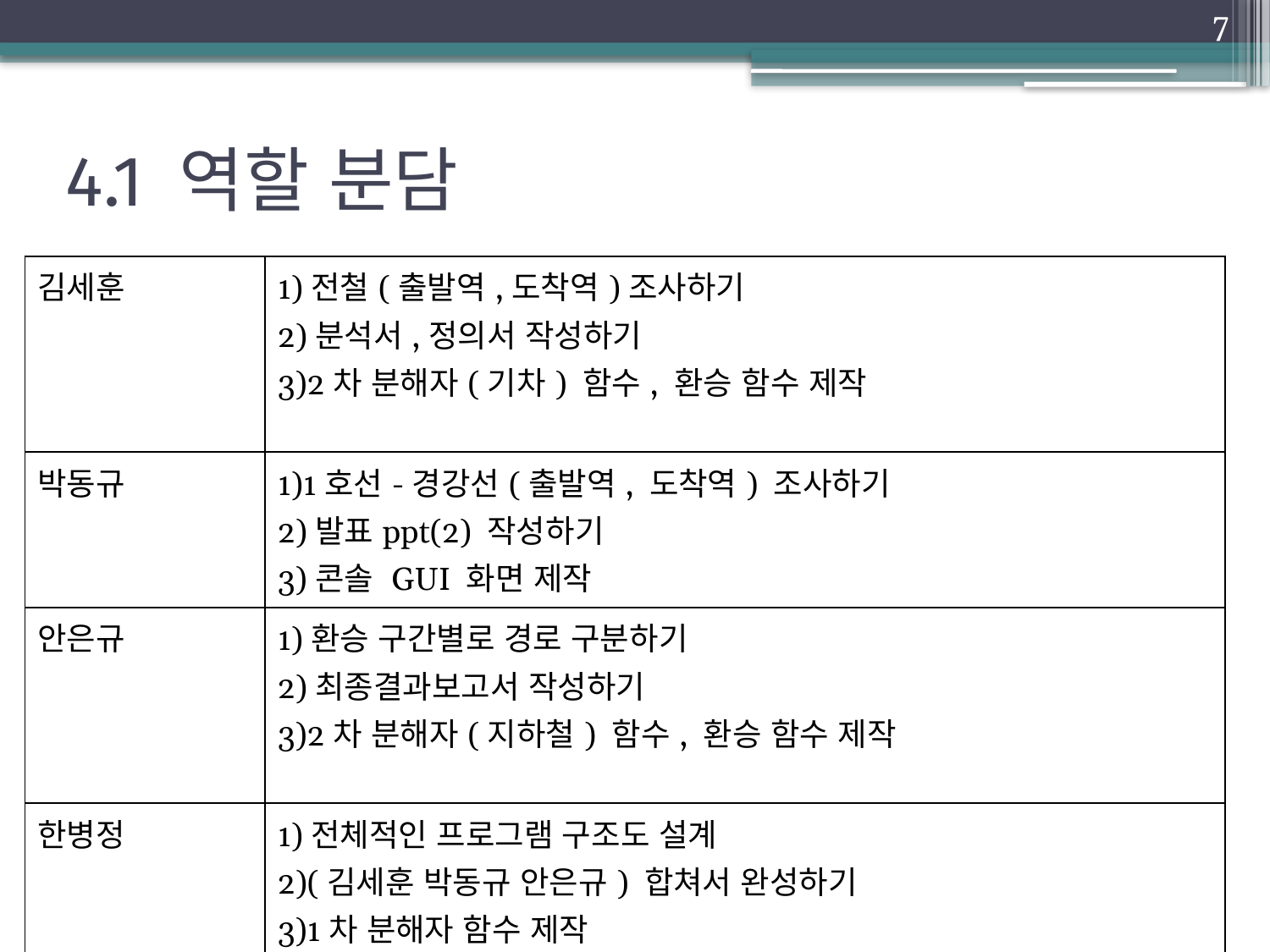

7
# 4.1 역할 분담
| 김세훈 | 1)전철(출발역,도착역)조사하기 2)분석서,정의서 작성하기 3)2차 분해자(기차) 함수, 환승 함수 제작 |
| --- | --- |
| 박동규 | 1)1호선-경강선(출발역, 도착역) 조사하기 2)발표ppt(2) 작성하기 3)콘솔 GUI 화면 제작 |
| 안은규 | 1)환승 구간별로 경로 구분하기 2)최종결과보고서 작성하기 3)2차 분해자(지하철) 함수, 환승 함수 제작 |
| 한병정 | 1)전체적인 프로그램 구조도 설계 2)(김세훈 박동규 안은규) 합쳐서 완성하기 3)1차 분해자 함수 제작 |